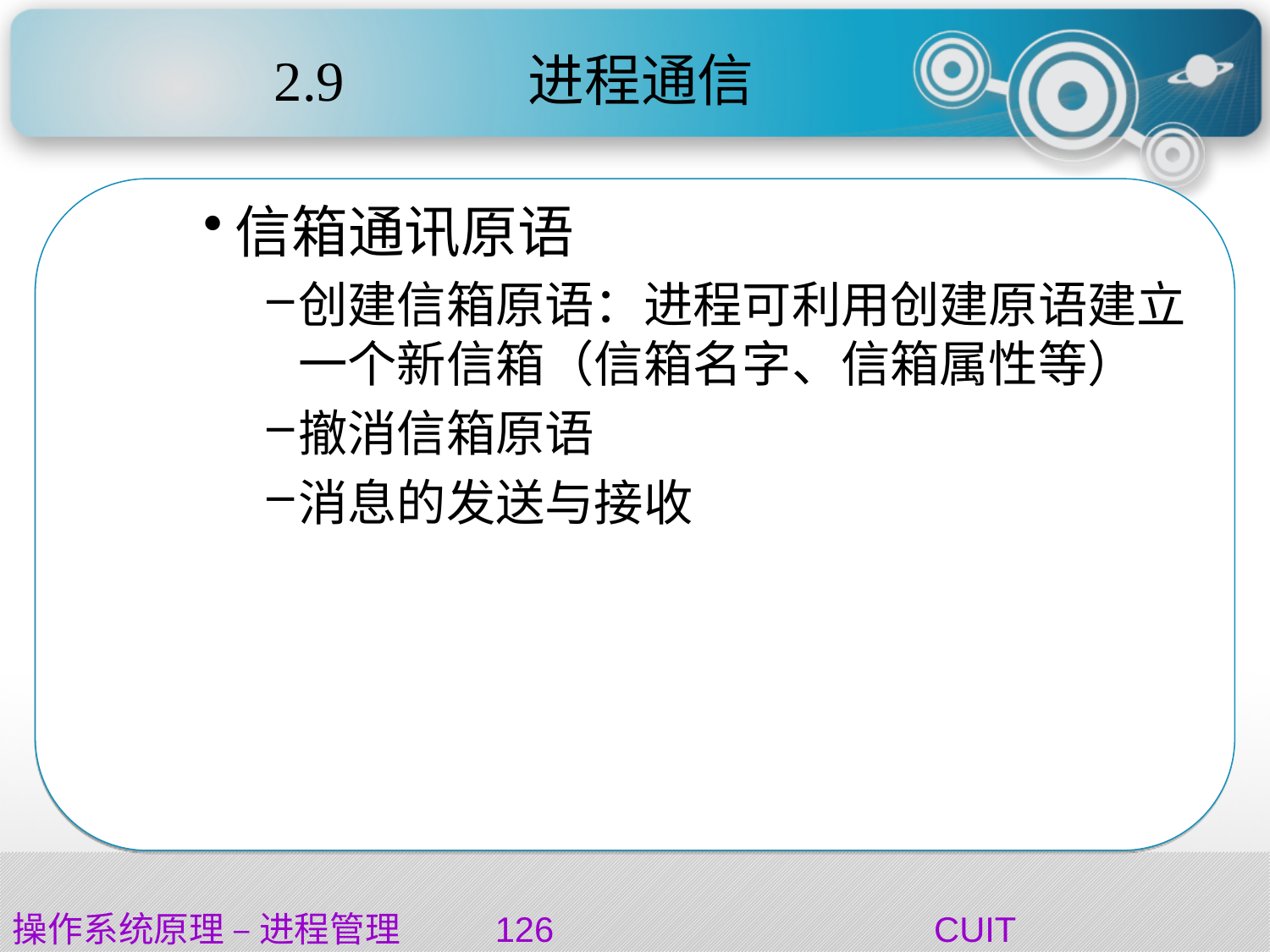

# 2.9		进程通信
信箱通讯原语
创建信箱原语：进程可利用创建原语建立一个新信箱（信箱名字、信箱属性等）
撤消信箱原语
消息的发送与接收